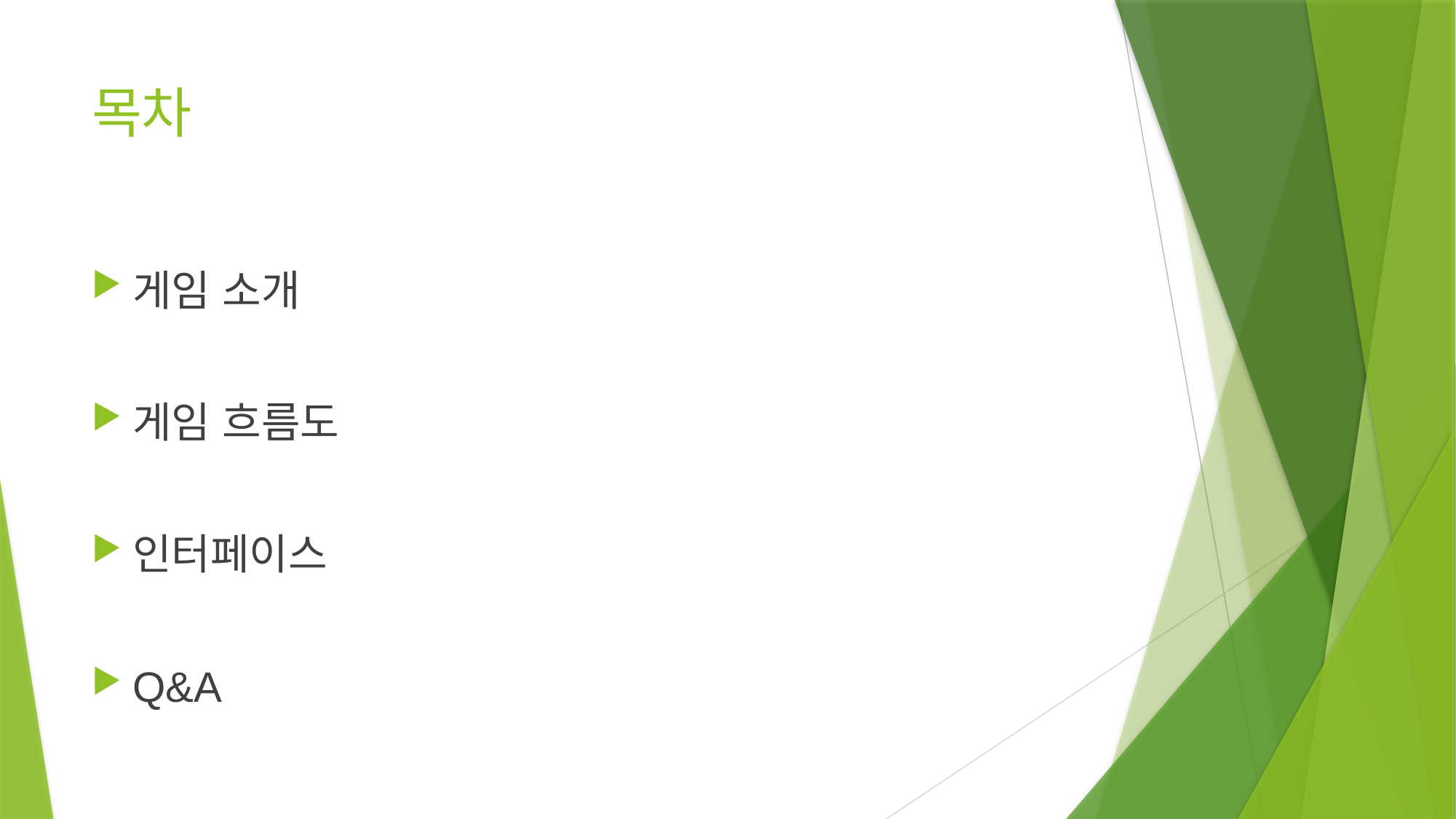

# 목차
게임 소개

게임 흐름도

인터페이스

Q&A